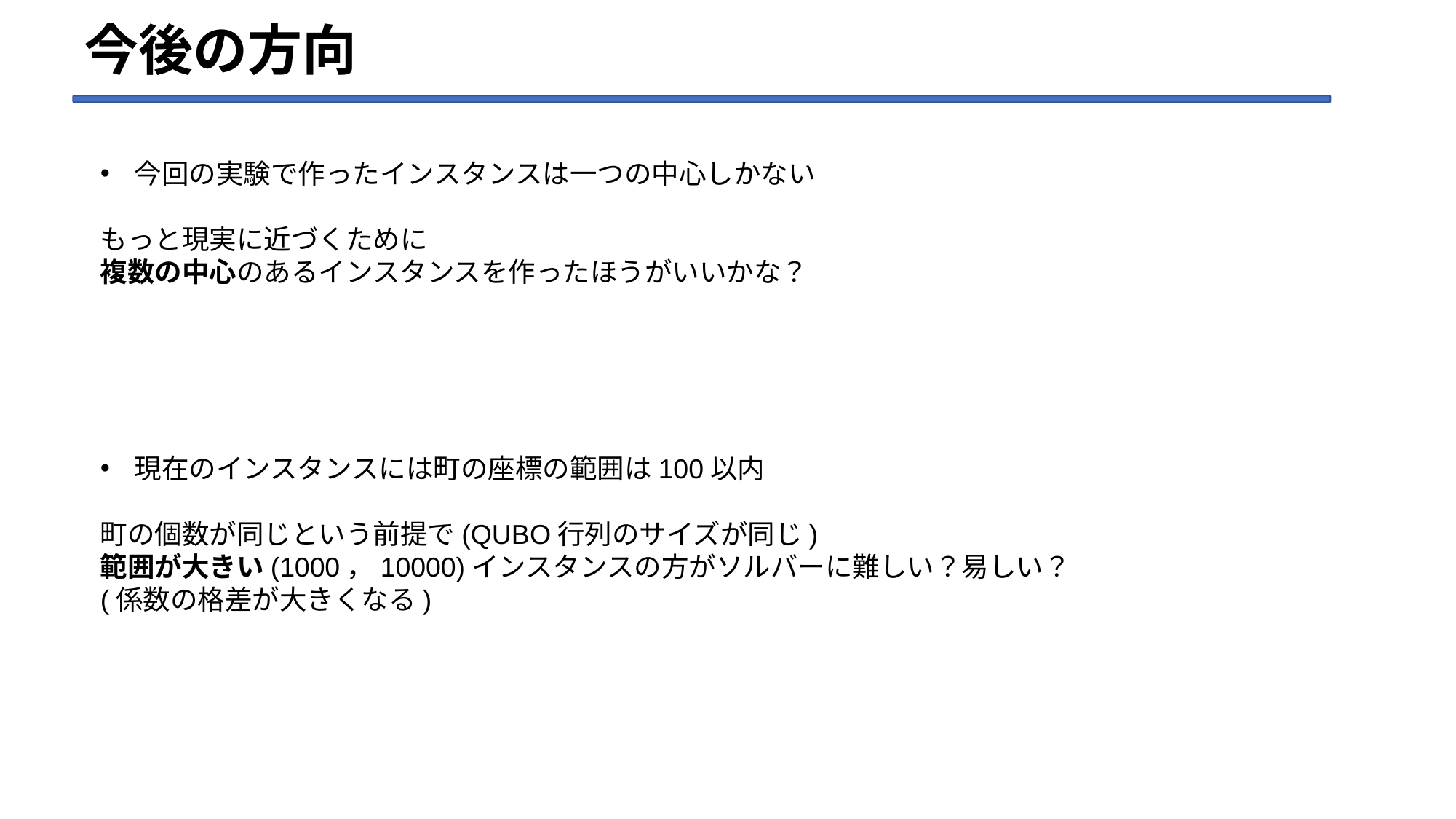

# 今後の方向

今回の実験で作ったインスタンスは一つの中心しかない

もっと現実に近づくために
複数の中心のあるインスタンスを作ったほうがいいかな？

現在のインスタンスには町の座標の範囲は100以内

町の個数が同じという前提で(QUBO行列のサイズが同じ)
範囲が大きい(1000，10000)インスタンスの方がソルバーに難しい？易しい？
(係数の格差が大きくなる)